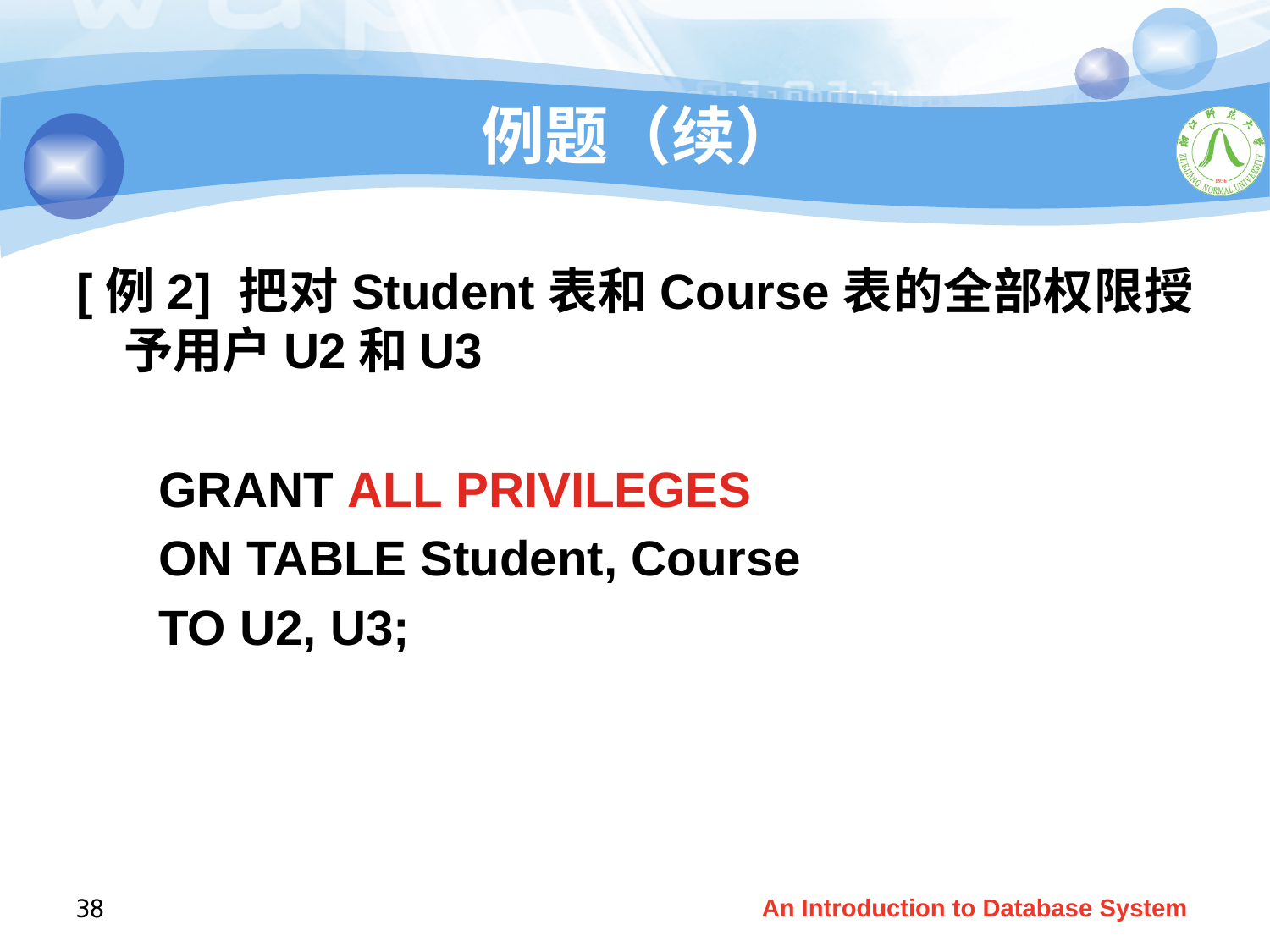

# 例题（续）
[例2] 把对Student表和Course表的全部权限授予用户U2和U3

      GRANT ALL PRIVILEGES
      ON TABLE Student, Course
      TO U2, U3;

38
An Introduction to Database System